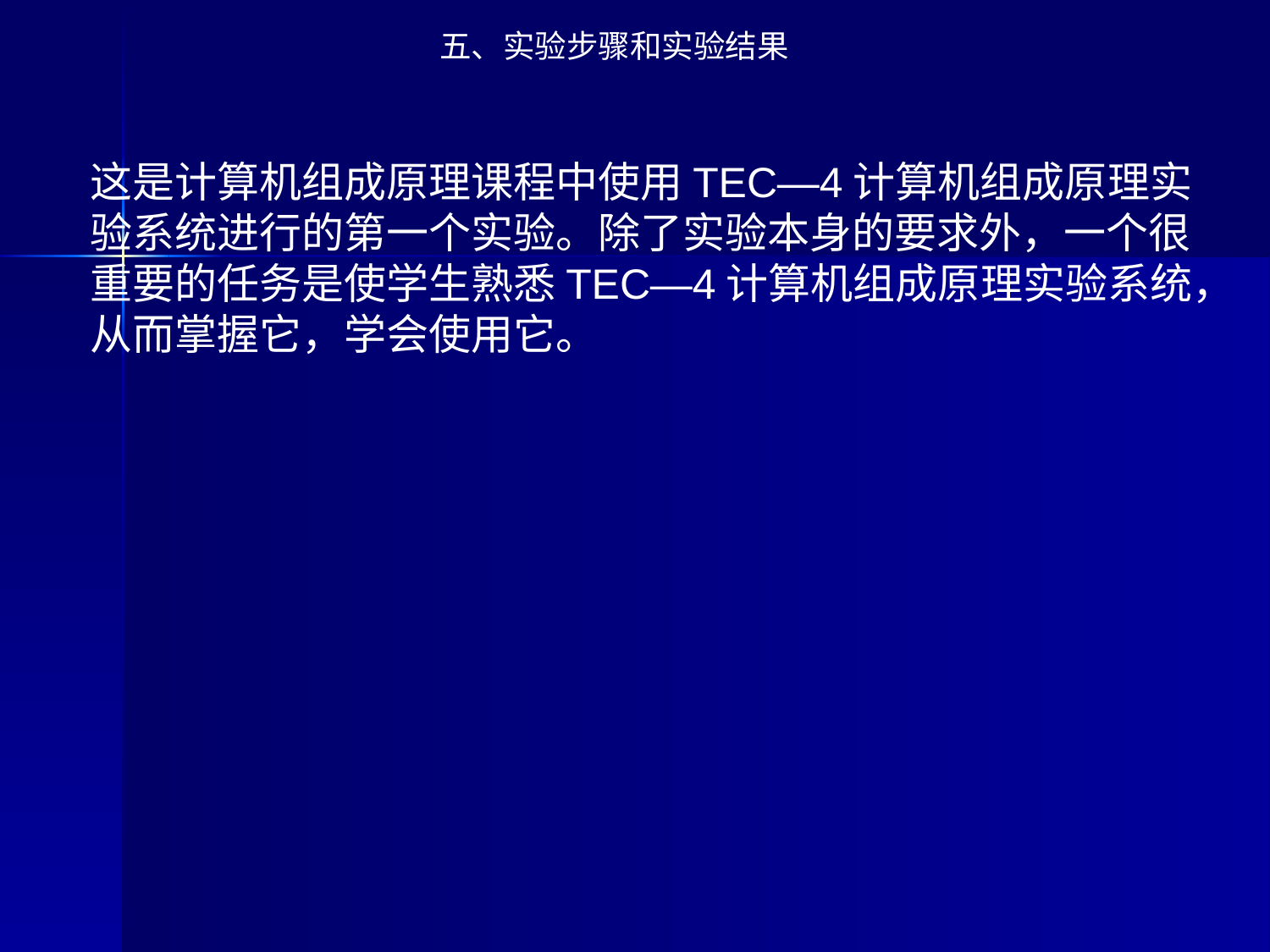

五、实验步骤和实验结果
	这是计算机组成原理课程中使用TEC—4计算机组成原理实验系统进行的第一个实验。除了实验本身的要求外，一个很重要的任务是使学生熟悉TEC—4计算机组成原理实验系统，从而掌握它，学会使用它。